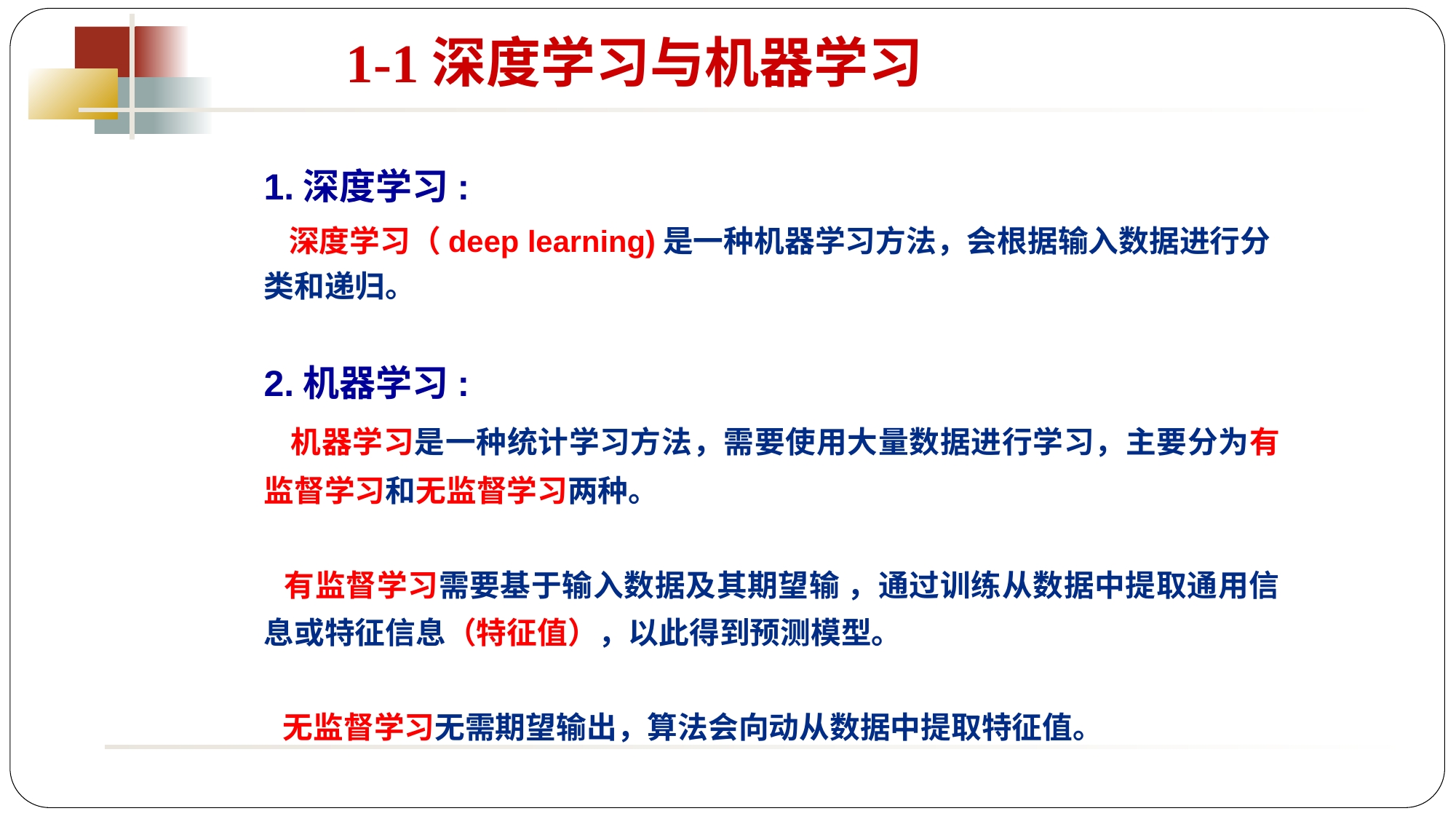

1-1深度学习与机器学习
1.深度学习:
  深度学习（deep learning)是一种机器学习方法，会根据输入数据进行分类和递归。

2.机器学习:
  机器学习是一种统计学习方法，需要使用大量数据进行学习，主要分为有监督学习和无监督学习两种。

  有监督学习需要基于输入数据及其期望输 ，通过训练从数据中提取通用信息或特征信息（特征值），以此得到预测模型。

  无监督学习无需期望输出，算法会向动从数据中提取特征值。